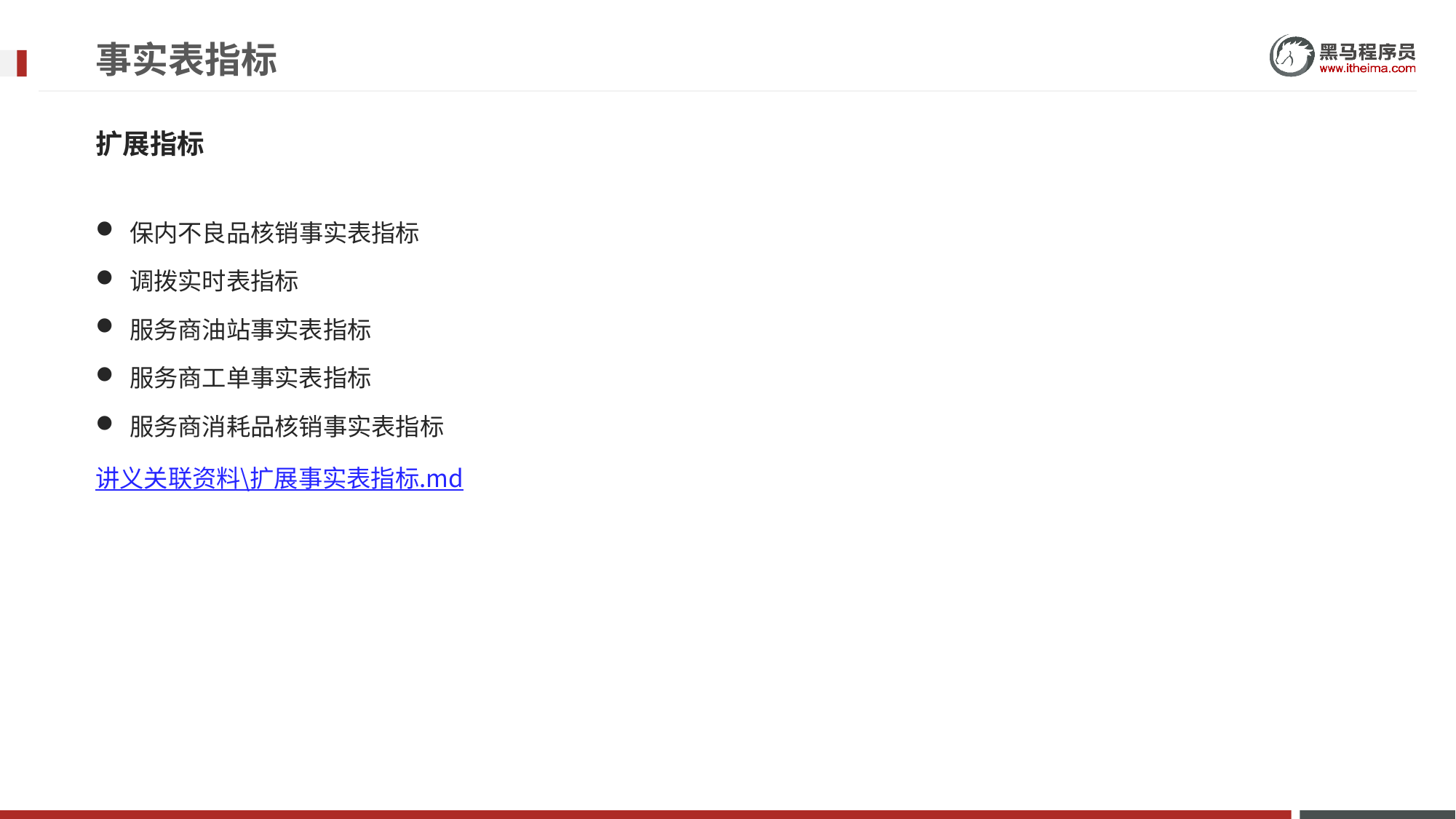

# 事实表指标
扩展指标
保内不良品核销事实表指标
调拨实时表指标
服务商油站事实表指标
服务商工单事实表指标
服务商消耗品核销事实表指标
讲义关联资料\扩展事实表指标.md